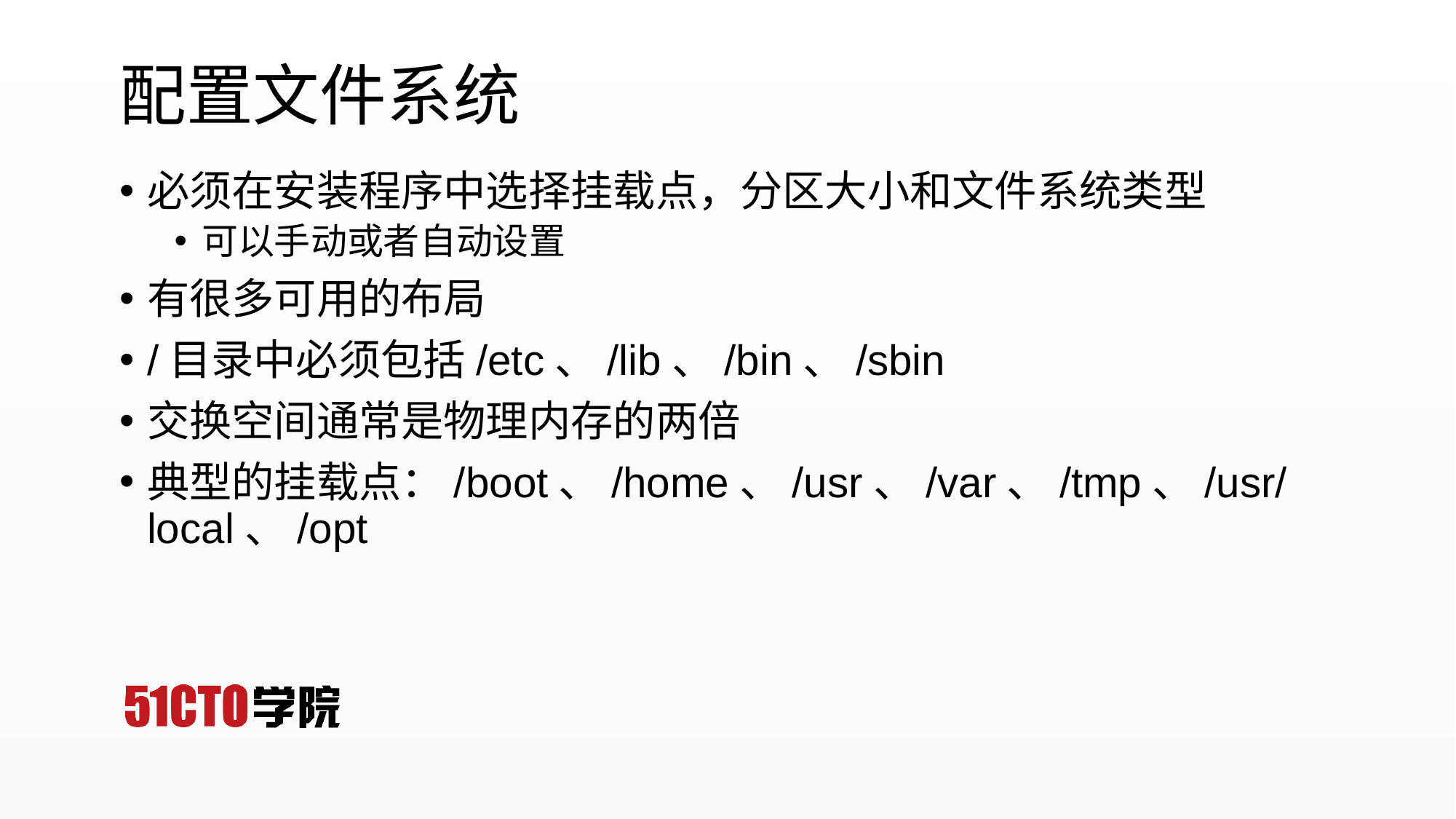

# 配置文件系统
必须在安装程序中选择挂载点，分区大小和文件系统类型
可以手动或者自动设置
有很多可用的布局
/目录中必须包括/etc、/lib、/bin、/sbin
交换空间通常是物理内存的两倍
典型的挂载点：/boot、/home、/usr、/var、/tmp、/usr/local、/opt